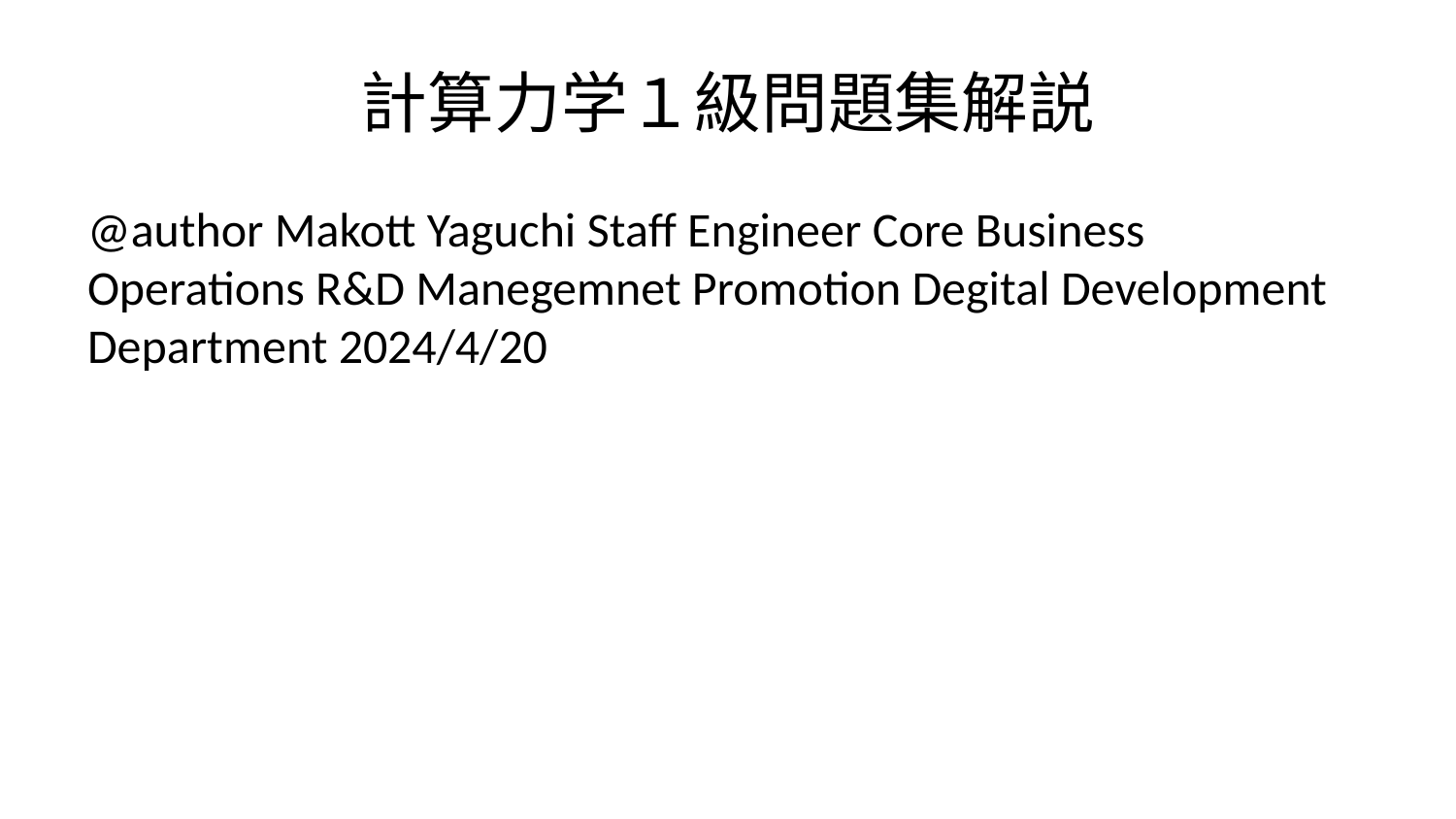

# 計算力学１級問題集解説
@author Makott Yaguchi Staff Engineer Core Business Operations R&D Manegemnet Promotion Degital Development Department 2024/4/20